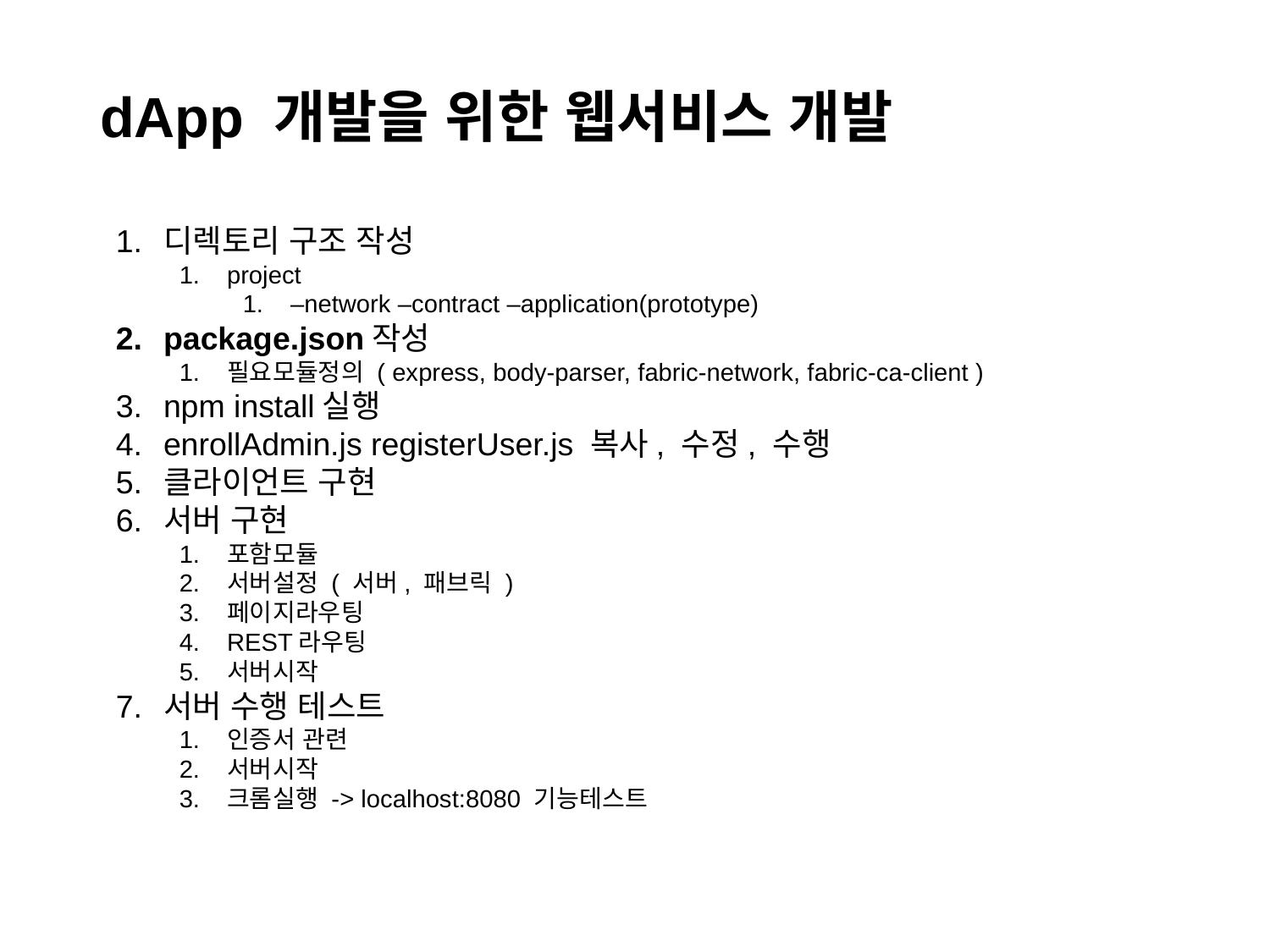

# dApp 개발을 위한 웹서비스 개발
디렉토리 구조 작성
project
–network –contract –application(prototype)
package.json작성
필요모듈정의 ( express, body-parser, fabric-network, fabric-ca-client )
npm install실행
enrollAdmin.js registerUser.js 복사, 수정, 수행
클라이언트 구현
서버 구현
포함모듈
서버설정 ( 서버, 패브릭 )
페이지라우팅
REST라우팅
서버시작
서버 수행 테스트
인증서 관련
서버시작
크롬실행 -> localhost:8080 기능테스트